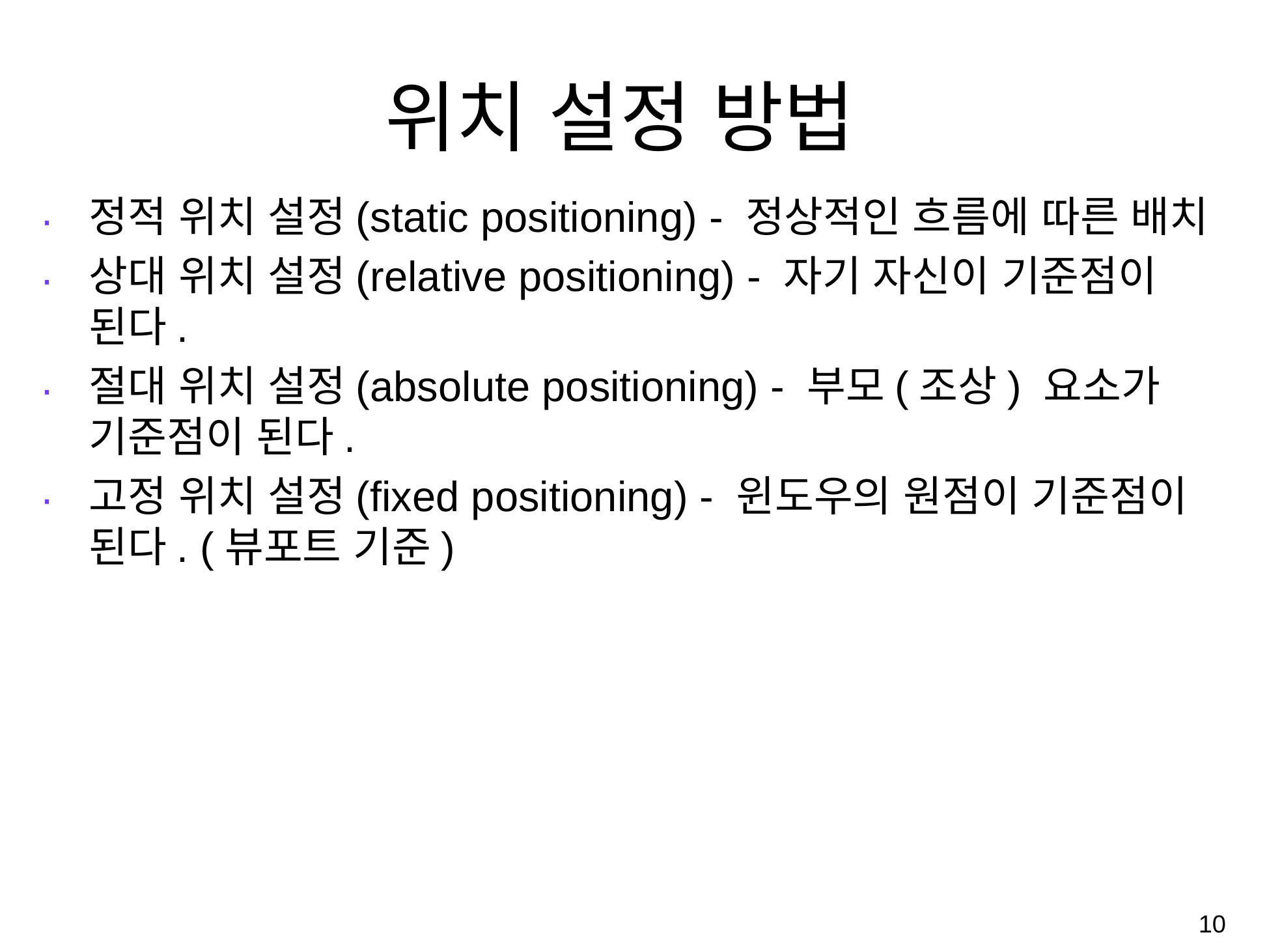

# 위치 설정 방법
정적 위치 설정(static positioning) - 정상적인 흐름에 따른 배치
상대 위치 설정(relative positioning) - 자기 자신이 기준점이 된다.
절대 위치 설정(absolute positioning) - 부모(조상) 요소가 기준점이 된다.
고정 위치 설정(fixed positioning) - 윈도우의 원점이 기준점이 된다. (뷰포트 기준)

10